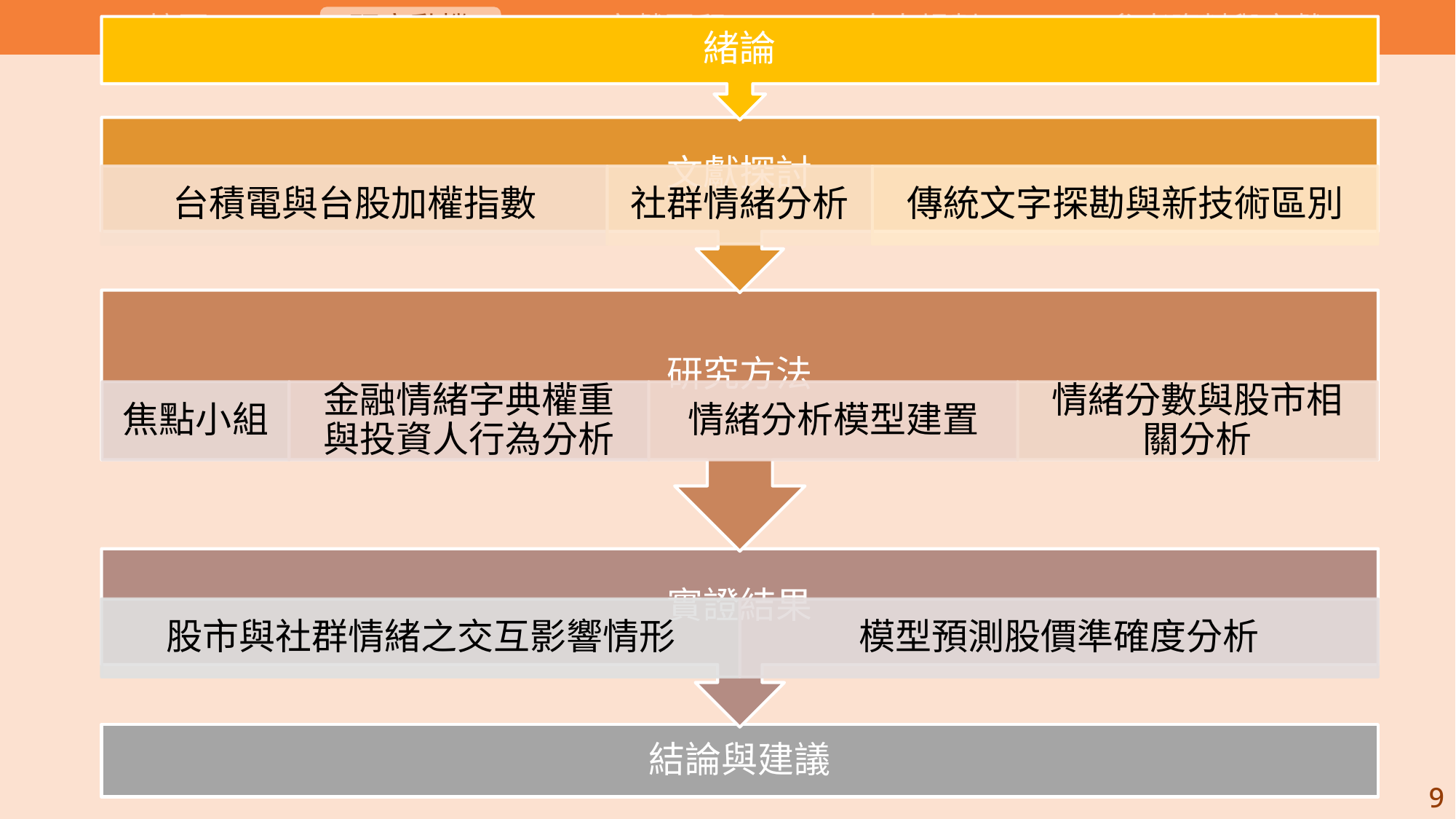

摘要
研究動機
文獻回顧
未來規劃
參考資料與文獻

結論與建議
實證結果
股市與社群情緒之交互影響情形
模型預測股價準確度分析
研究方法
焦點小組
金融情緒字典權重與投資人行為分析
情緒分析模型建置
情緒分數與股市相關分析
文獻探討
台積電與台股加權指數
社群情緒分析
傳統文字探勘與新技術區別
緒論
9